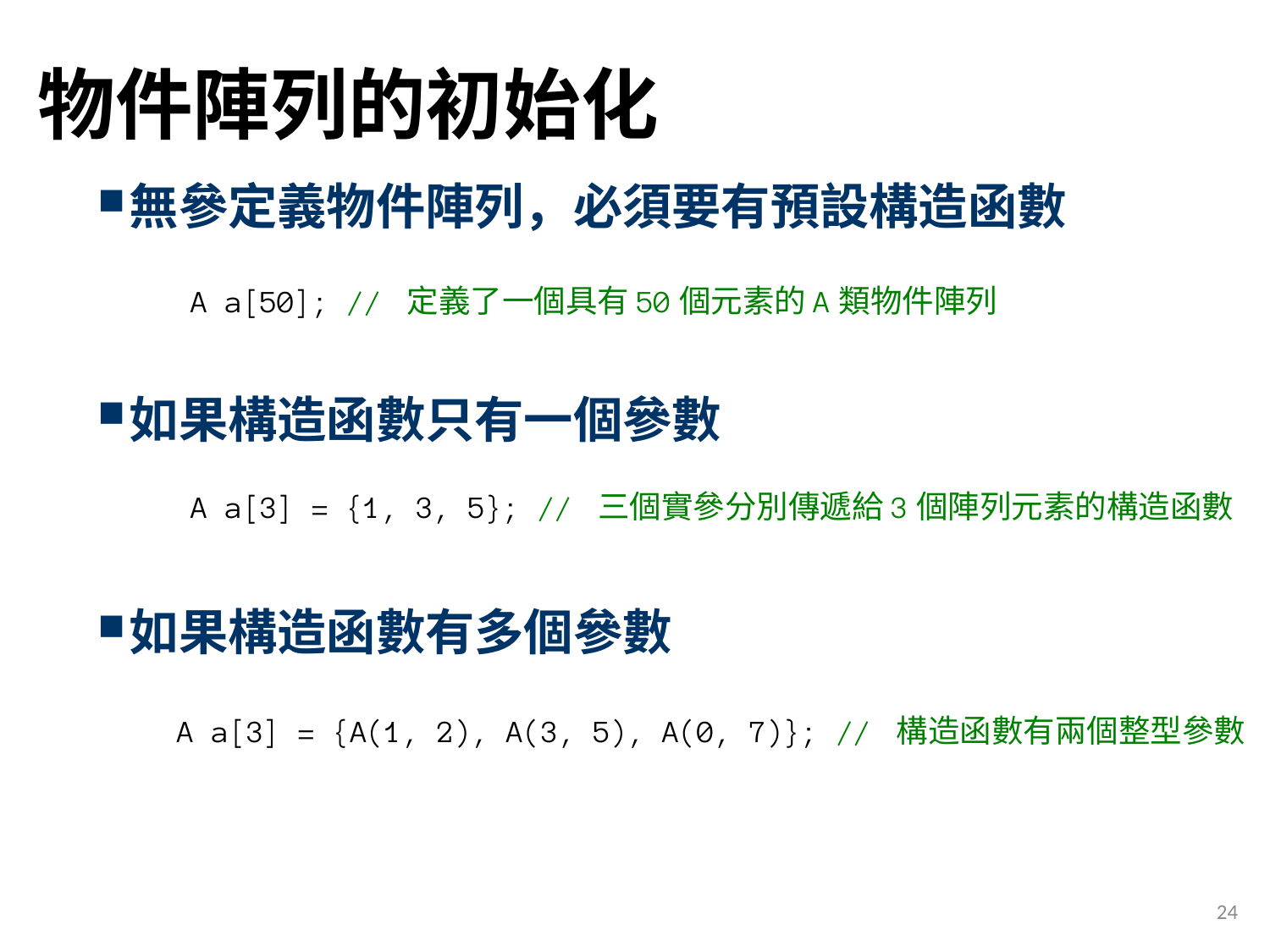

# 物件陣列的初始化
無參定義物件陣列，必須要有預設構造函數

如果構造函數只有一個參數

如果構造函數有多個參數

A a[50]; // 定義了一個具有50個元素的A類物件陣列
A a[3] = {1, 3, 5}; // 三個實參分別傳遞給3個陣列元素的構造函數
A a[3] = {A(1, 2), A(3, 5), A(0, 7)}; // 構造函數有兩個整型參數
24